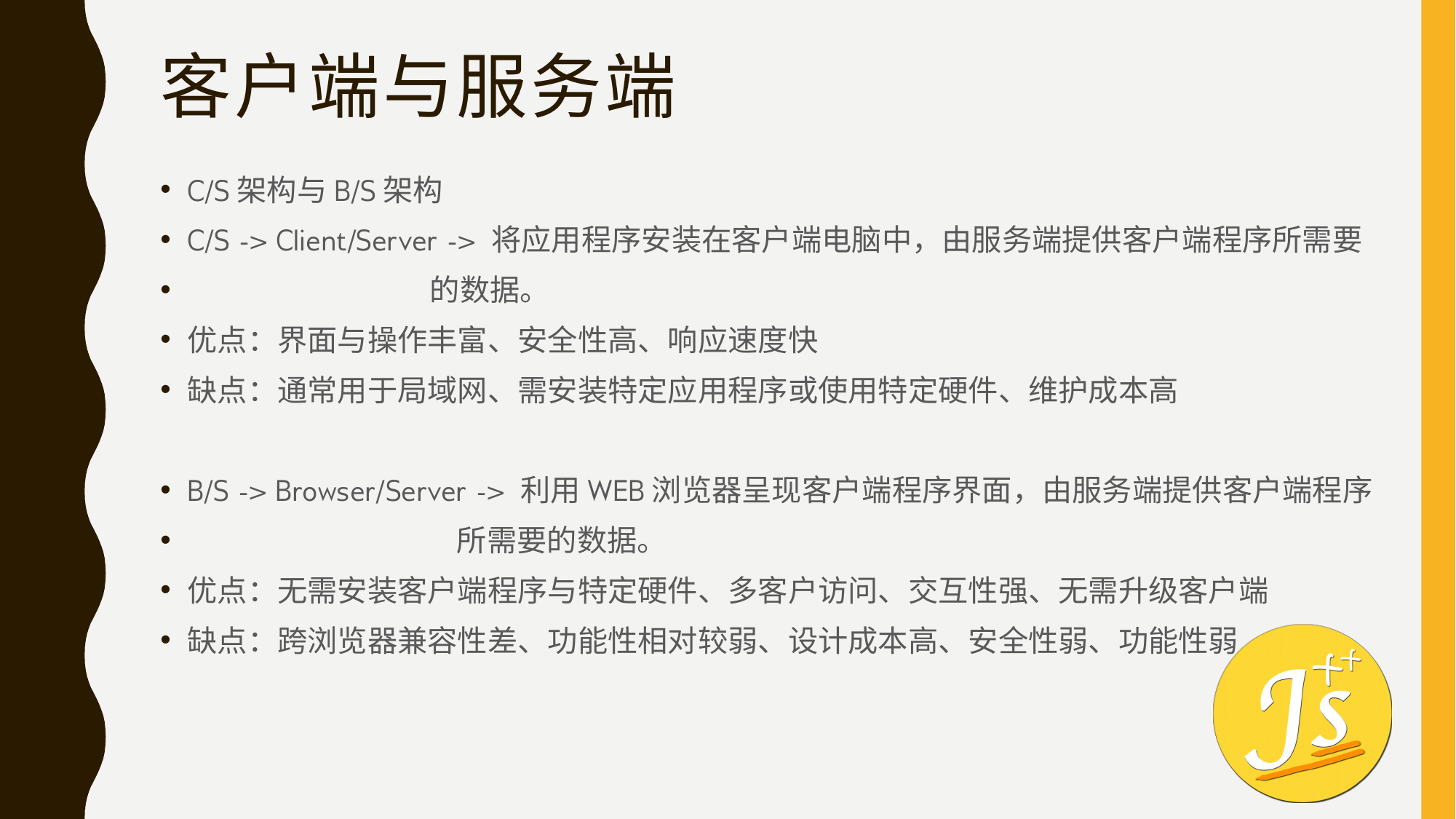

# 客户端与服务端
C/S架构与B/S架构
C/S -> Client/Server -> 将应用程序安装在客户端电脑中，由服务端提供客户端程序所需要
                                   的数据。
优点：界面与操作丰富、安全性高、响应速度快
缺点：通常用于局域网、需安装特定应用程序或使用特定硬件、维护成本高

B/S -> Browser/Server -> 利用WEB浏览器呈现客户端程序界面，由服务端提供客户端程序
                                       所需要的数据。
优点：无需安装客户端程序与特定硬件、多客户访问、交互性强、无需升级客户端
缺点：跨浏览器兼容性差、功能性相对较弱、设计成本高、安全性弱、功能性弱